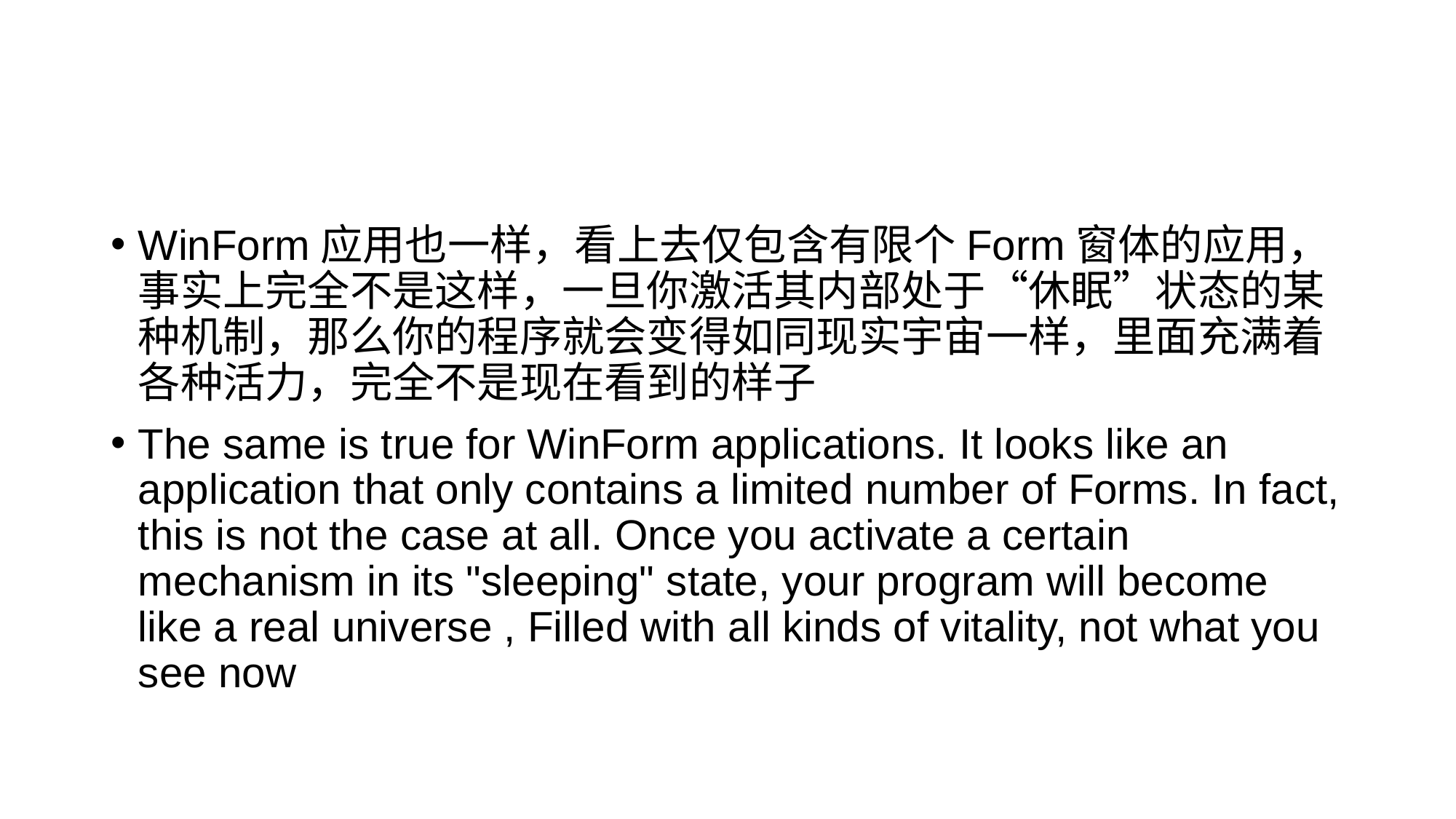

#
WinForm应用也一样，看上去仅包含有限个Form窗体的应用，事实上完全不是这样，一旦你激活其内部处于“休眠”状态的某种机制，那么你的程序就会变得如同现实宇宙一样，里面充满着各种活力，完全不是现在看到的样子
The same is true for WinForm applications. It looks like an application that only contains a limited number of Forms. In fact, this is not the case at all. Once you activate a certain mechanism in its "sleeping" state, your program will become like a real universe , Filled with all kinds of vitality, not what you see now